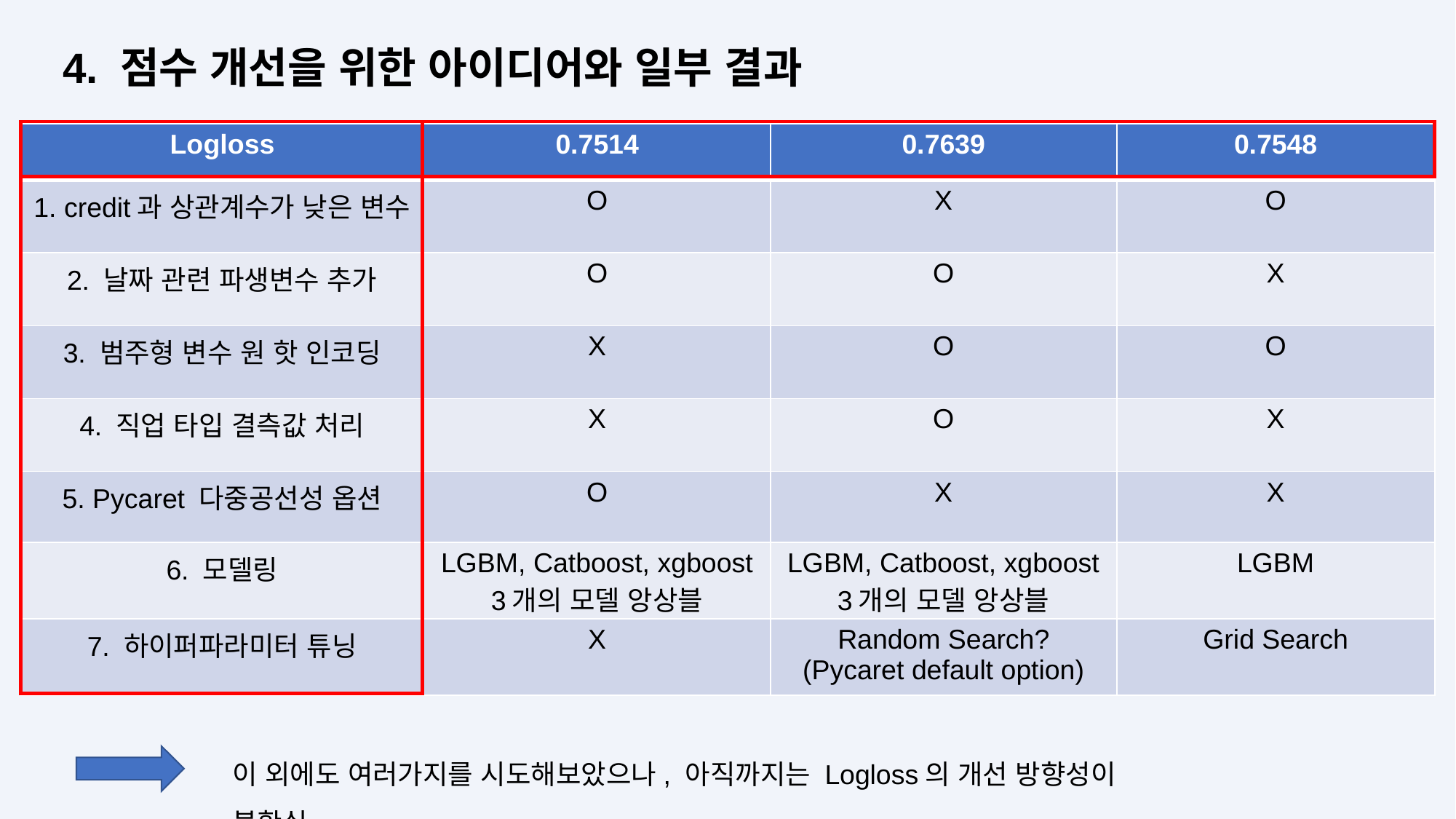

4. 점수 개선을 위한 아이디어와 일부 결과

| Logloss | 0.7514 | 0.7639 | 0.7548 |
| --- | --- | --- | --- |
| 1. credit과 상관계수가 낮은 변수 | O | X | O |
| 2. 날짜 관련 파생변수 추가 | O | O | X |
| 3. 범주형 변수 원 핫 인코딩 | X | O | O |
| 4. 직업 타입 결측값 처리 | X | O | X |
| 5. Pycaret 다중공선성 옵션 | O | X | X |
| 6. 모델링 | LGBM, Catboost, xgboost 3개의 모델 앙상블 | LGBM, Catboost, xgboost 3개의 모델 앙상블 | LGBM |
| 7. 하이퍼파라미터 튜닝 | X | Random Search? (Pycaret default option) | Grid Search |
이 외에도 여러가지를 시도해보았으나, 아직까지는 Logloss의 개선 방향성이 불확실.